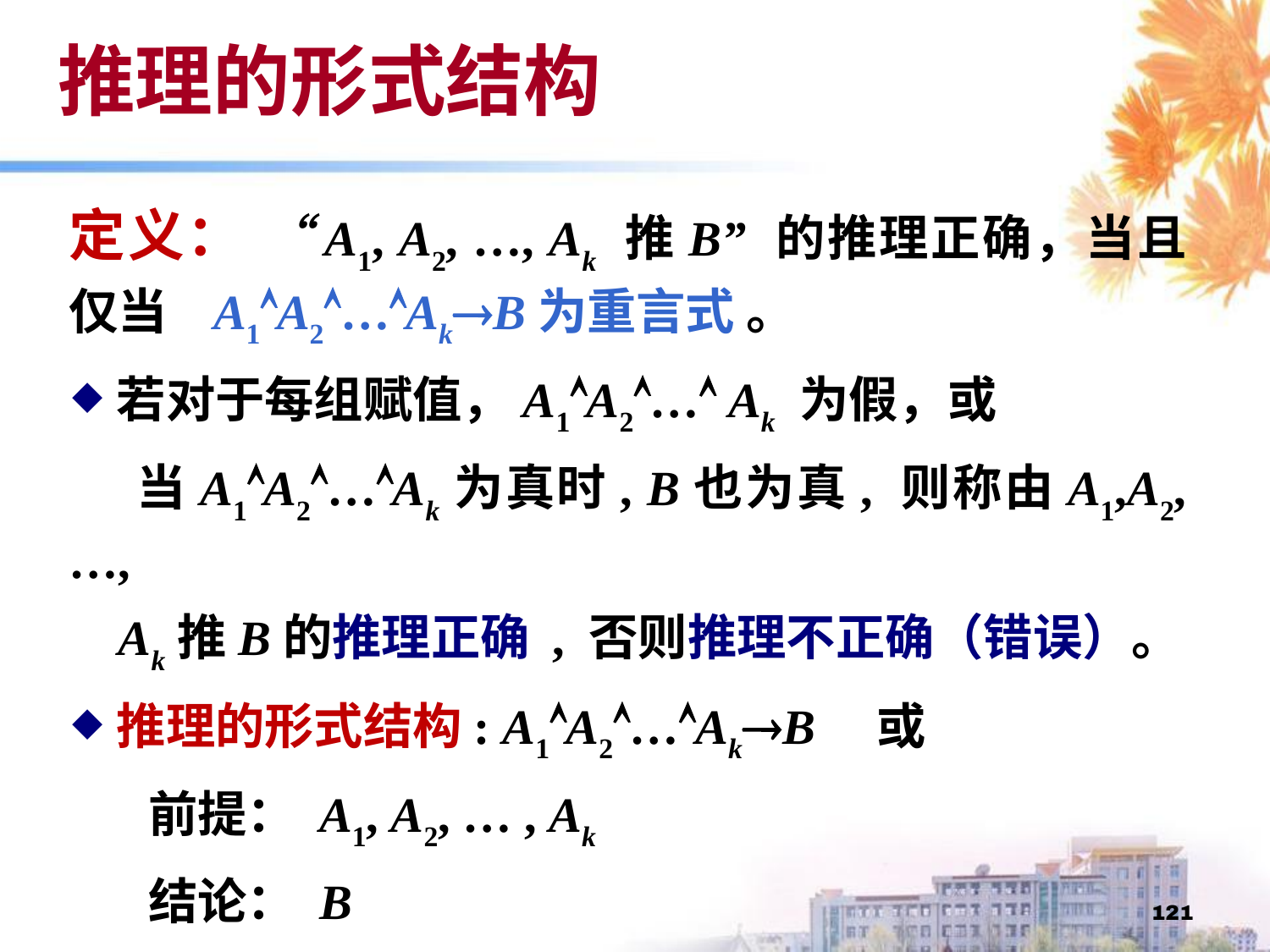

# 推理的形式结构
定义： “A1, A2, …, Ak 推B” 的推理正确，当且仅当   A1∧A2∧…∧Ak→B为重言式 。
若对于每组赋值，A1∧A2∧…∧ Ak 为假，或
    当A1∧A2∧…∧Ak为真时, B也为真, 则称由A1,A2,…,
    Ak推B的推理正确 , 否则推理不正确（错误）。
推理的形式结构: A1∧A2∧…∧Ak→B    或
      前提： A1, A2, … , Ak
      结论： B
若推理正确，则记作：A1∧A2∧…∧Ak⇒B
121